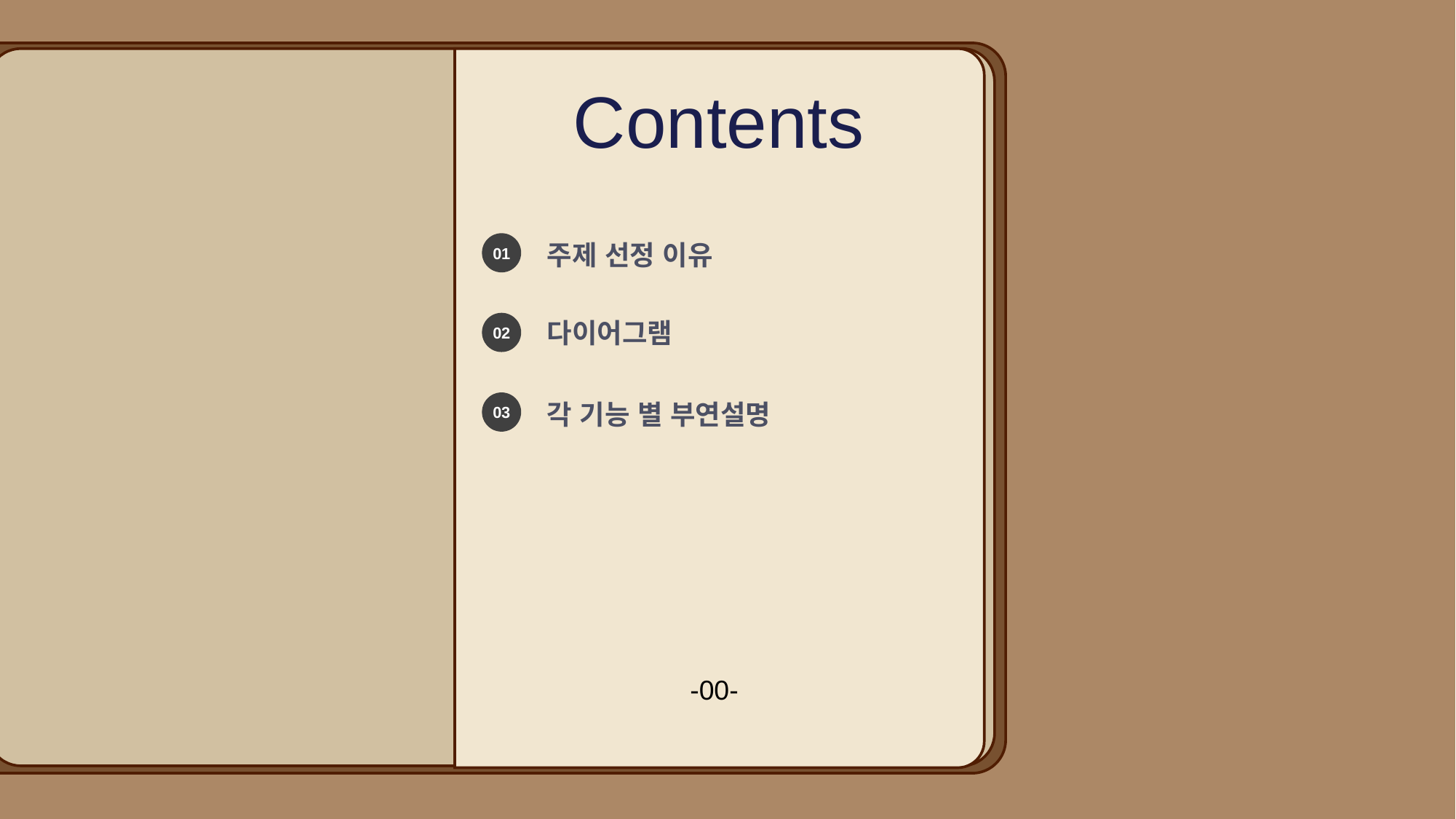

Contents
주제 선정 이유
01
다이어그램
02
각 기능 별 부연설명
03
-00-